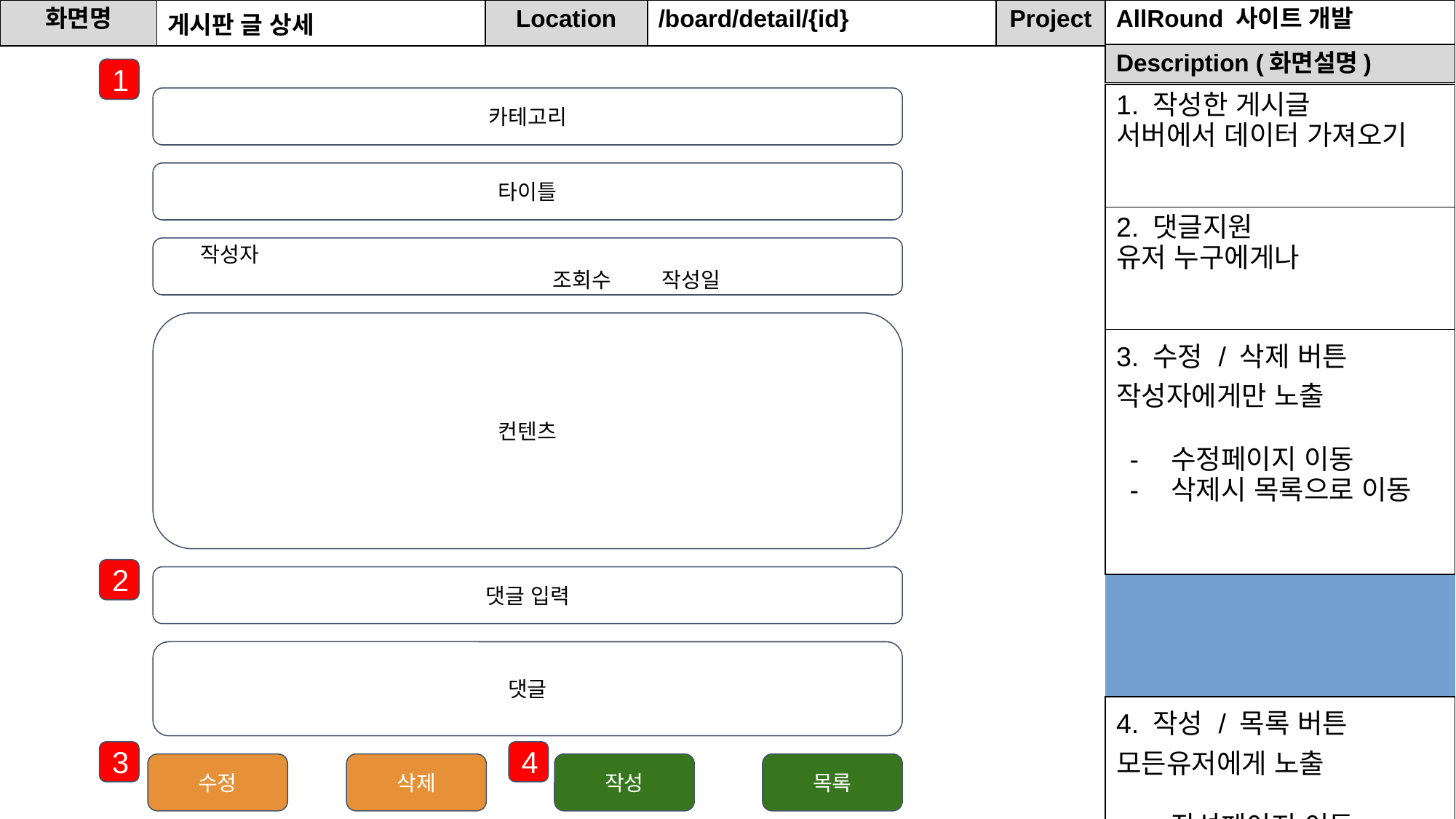

| 화면명 | 게시판 글 상세 | Location | /board/detail/{id} | Project | AllRound 사이트 개발 |
| --- | --- | --- | --- | --- | --- |
| Description (화면설명) |
| --- |
1
| 1. 작성한 게시글 서버에서 데이터 가져오기 |
| --- |
| 2. 댓글지원 유저 누구에게나 |
| 3. 수정 / 삭제 버튼 작성자에게만 노출 수정페이지 이동 삭제시 목록으로 이동 |
|  |
| 4. 작성 / 목록 버튼 모든유저에게 노출 작성페이지 이동 목록페이지 이동 |
|  |
카테고리
타이틀
작성자 								조회수 	작성일
컨텐츠
2
댓글 입력
댓글
3
4
수정
삭제
작성
목록